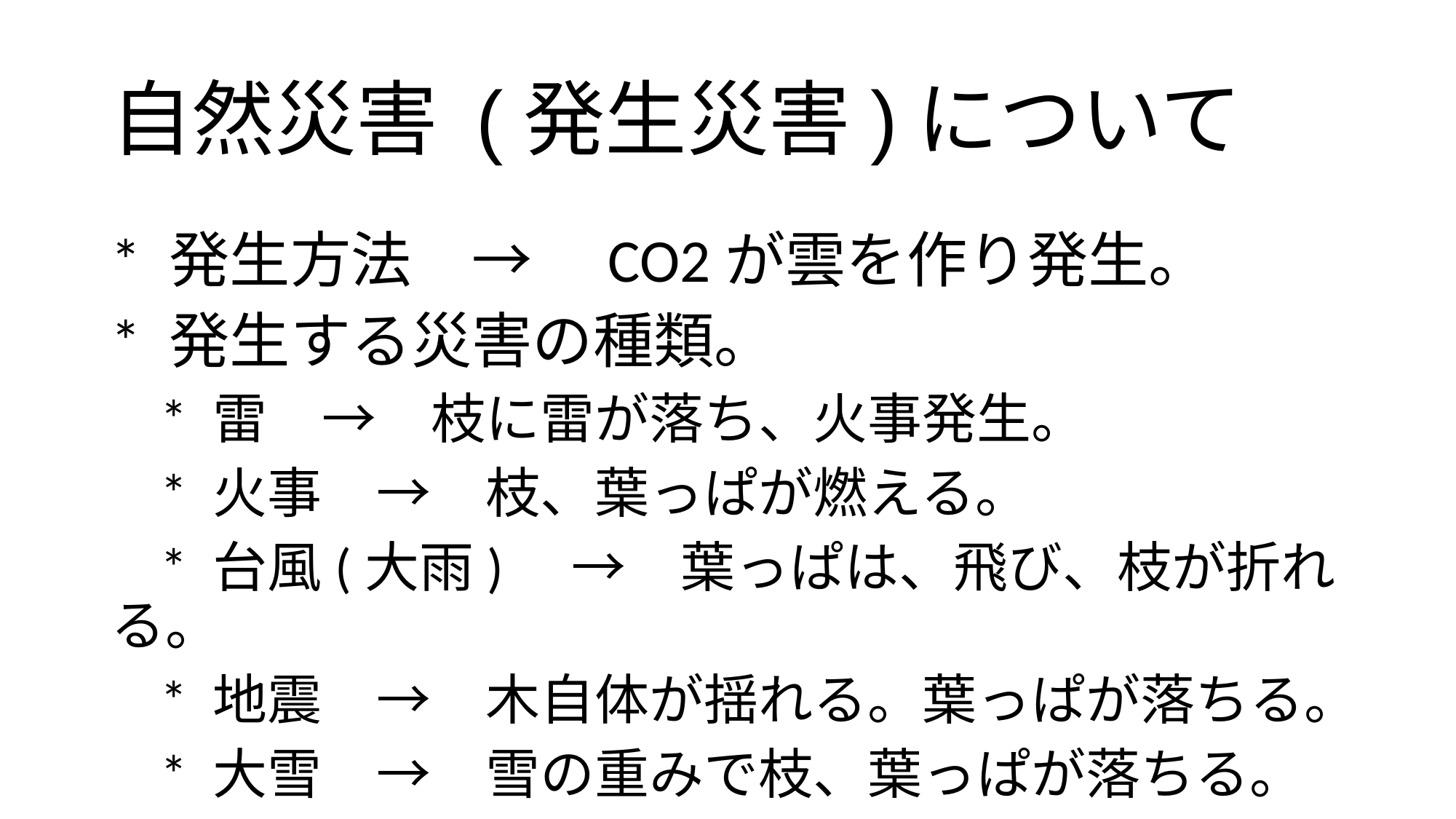

# 自然災害 (発生災害)について
* 発生方法　→　CO2が雲を作り発生。
* 発生する災害の種類。
    * 雷　→　枝に雷が落ち、火事発生。
    * 火事　→　枝、葉っぱが燃える。
    * 台風(大雨)　→　葉っぱは、飛び、枝が折れる。
    * 地震　→　木自体が揺れる。葉っぱが落ちる。
    * 大雪　→　雪の重みで枝、葉っぱが落ちる。